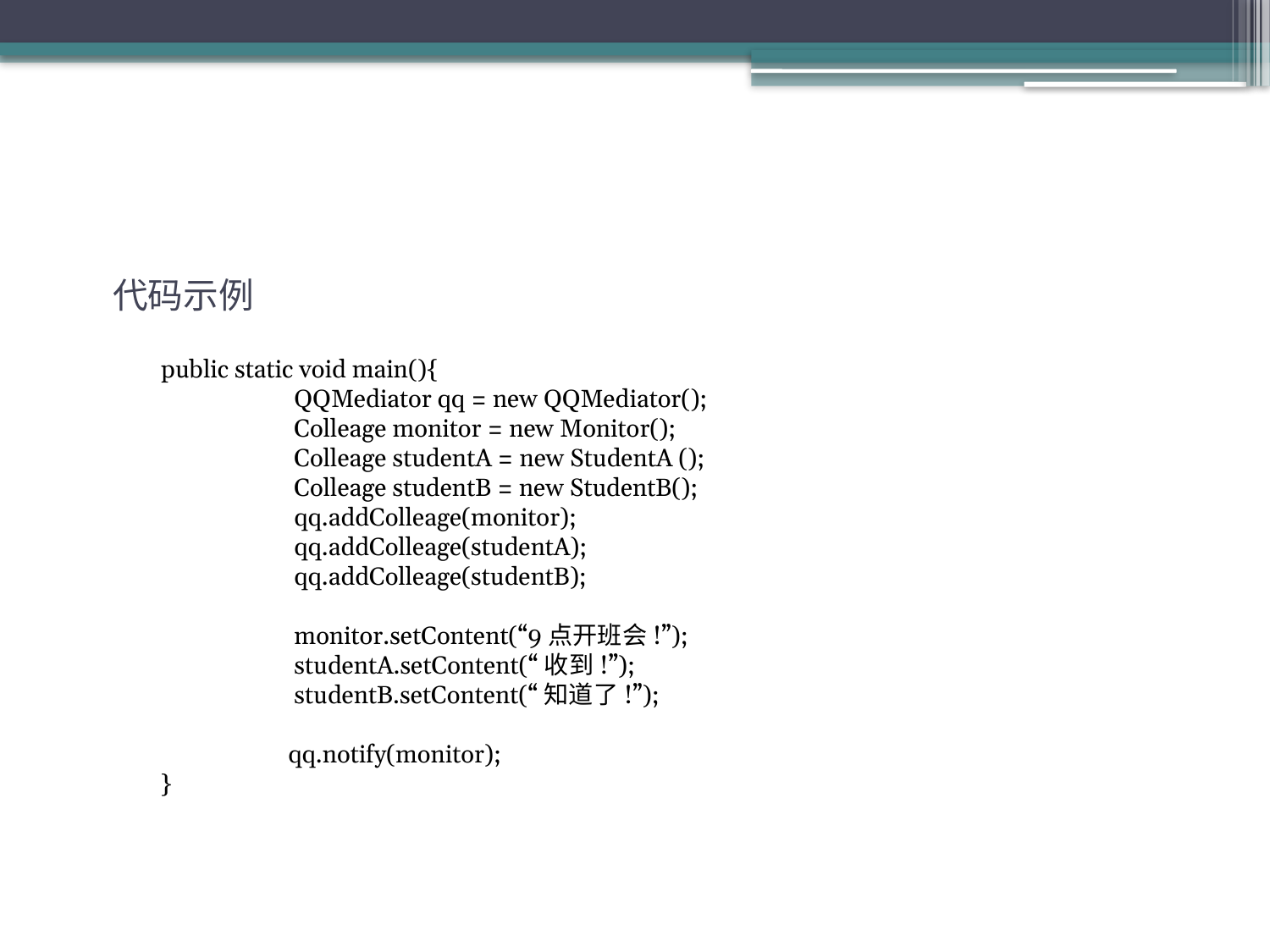

代码示例
public static void main(){
	 QQMediator qq = new QQMediator();
	 Colleage monitor = new Monitor();
	 Colleage studentA = new StudentA ();
	 Colleage studentB = new StudentB();
	 qq.addColleage(monitor);
	 qq.addColleage(studentA);
	 qq.addColleage(studentB);

	 monitor.setContent(“9点开班会!”);
	 studentA.setContent(“收到!”);
	 studentB.setContent(“知道了!”);

	qq.notify(monitor);
}